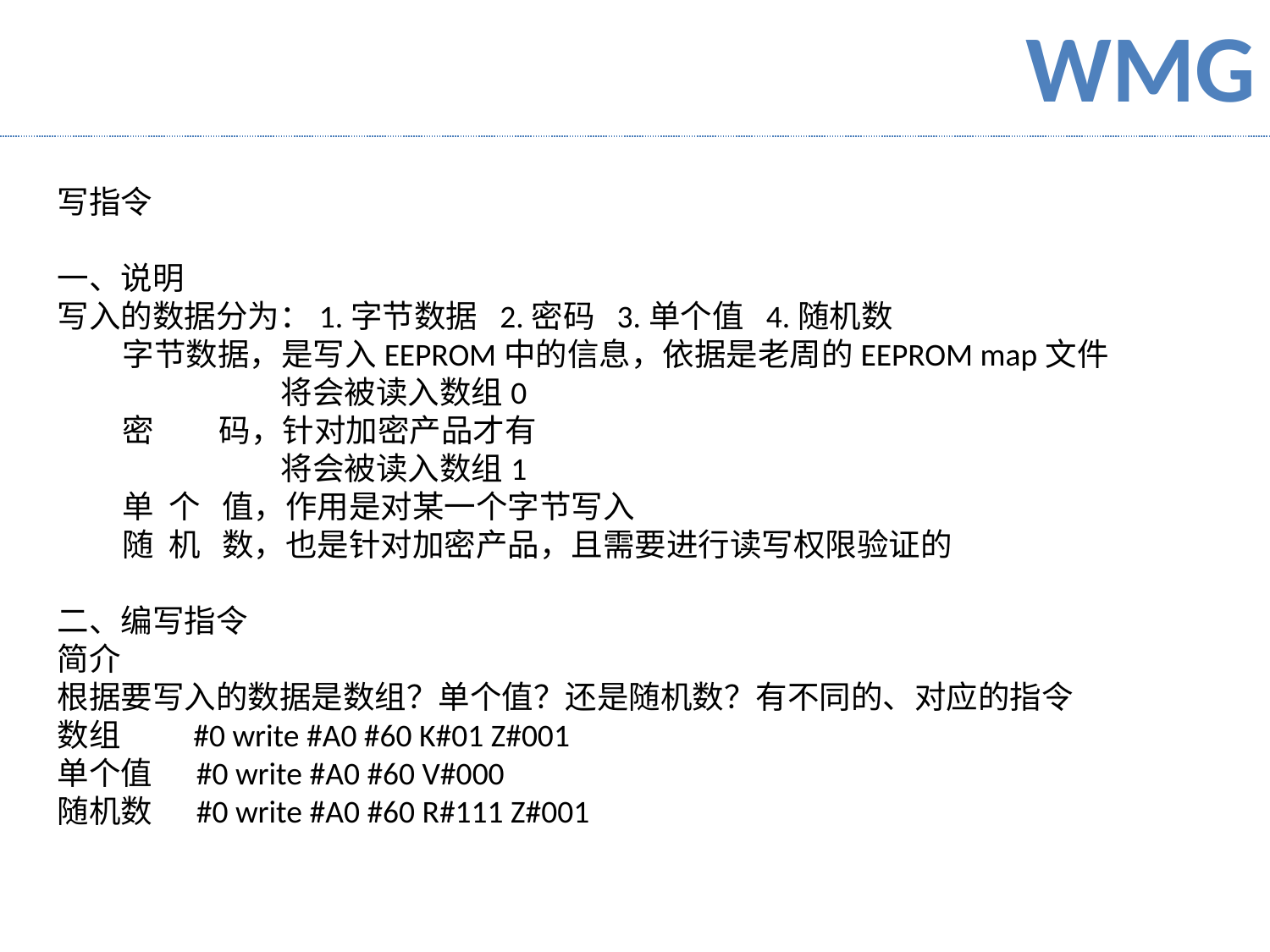

写指令

一、说明
写入的数据分为：1.字节数据  2.密码  3.单个值  4.随机数
        字节数据，是写入EEPROM中的信息，依据是老周的EEPROM map文件
                              将会被读入数组0
        密         码，针对加密产品才有
                              将会被读入数组1
        单  个   值，作用是对某一个字节写入
        随  机   数，也是针对加密产品，且需要进行读写权限验证的

二、编写指令
简介
根据要写入的数据是数组？单个值？还是随机数？有不同的、对应的指令
数组         #0 write #A0 #60 K#01 Z#001
单个值     #0 write #A0 #60 V#000
随机数     #0 write #A0 #60 R#111 Z#001